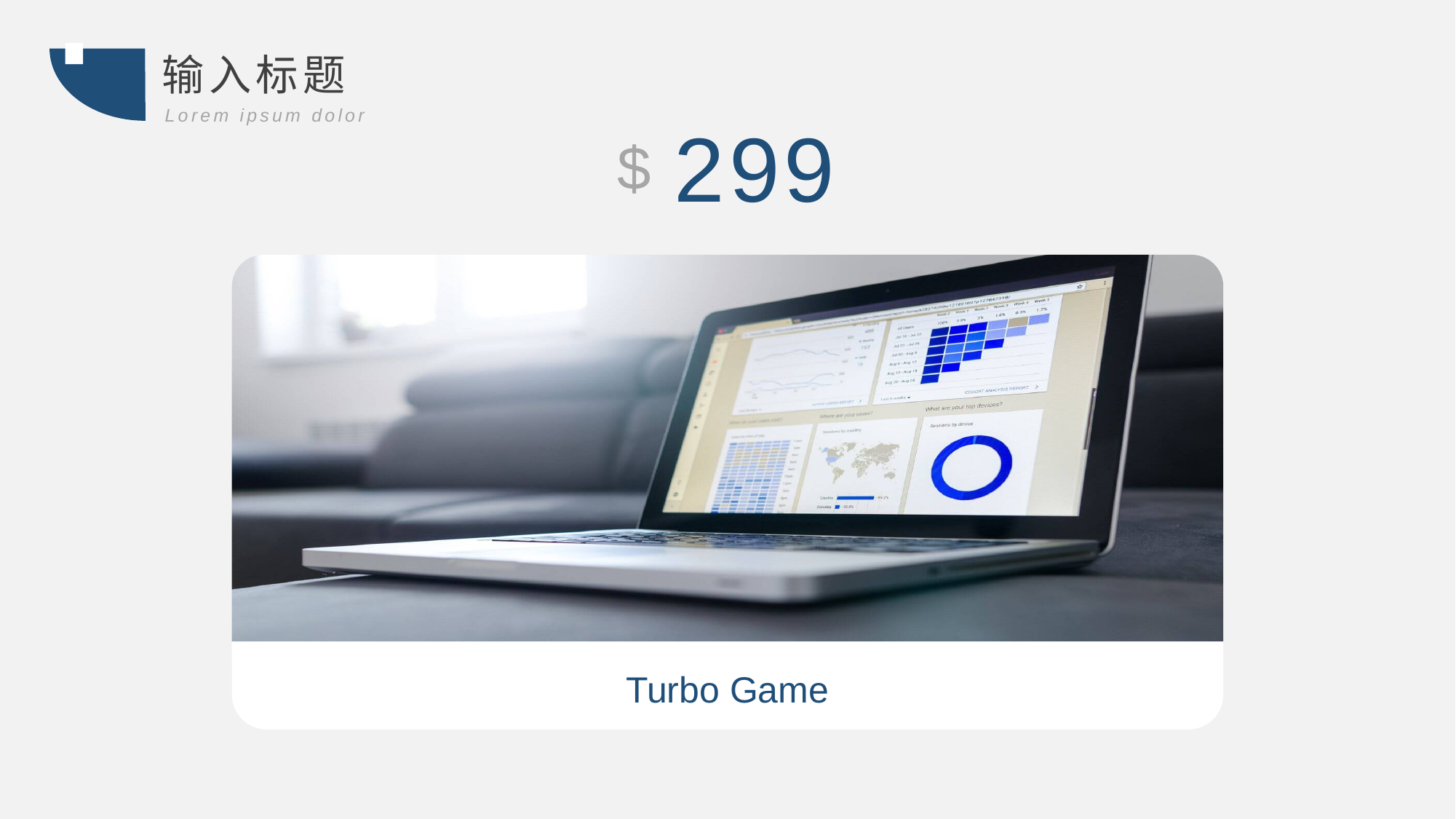

输入标题
Lorem ipsum dolor
299
$

Turbo Game